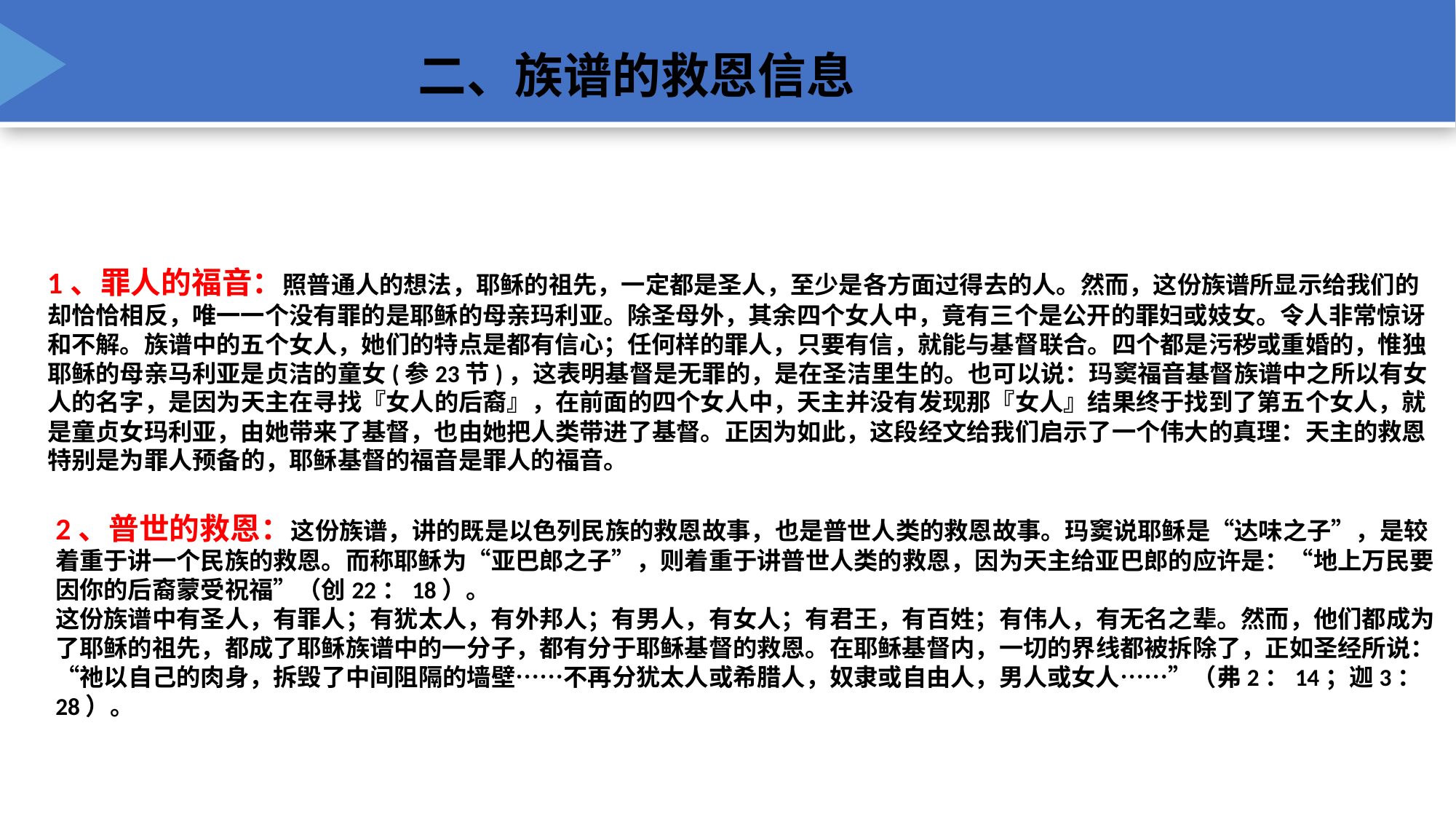

二、族谱的救恩信息
1、罪人的福音：照普通人的想法，耶稣的祖先，一定都是圣人，至少是各方面过得去的人。然而，这份族谱所显示给我们的却恰恰相反，唯一一个没有罪的是耶稣的母亲玛利亚。除圣母外，其余四个女人中，竟有三个是公开的罪妇或妓女。令人非常惊讶和不解。族谱中的五个女人，她们的特点是都有信心；任何样的罪人，只要有信，就能与基督联合。四个都是污秽或重婚的，惟独耶稣的母亲马利亚是贞洁的童女(参23节)，这表明基督是无罪的，是在圣洁里生的。也可以说：玛窦福音基督族谱中之所以有女人的名字，是因为天主在寻找『女人的后裔』，在前面的四个女人中，天主并没有发现那『女人』结果终于找到了第五个女人，就是童贞女玛利亚，由她带来了基督，也由她把人类带进了基督。正因为如此，这段经文给我们启示了一个伟大的真理：天主的救恩特别是为罪人预备的，耶稣基督的福音是罪人的福音。
2、普世的救恩：
2、普世的救恩：这份族谱，讲的既是以色列民族的救恩故事，也是普世人类的救恩故事。玛窦说耶稣是“达味之子”，是较着重于讲一个民族的救恩。而称耶稣为“亚巴郎之子”，则着重于讲普世人类的救恩，因为天主给亚巴郎的应许是：“地上万民要因你的后裔蒙受祝福”（创22：18）。这份族谱中有圣人，有罪人；有犹太人，有外邦人；有男人，有女人；有君王，有百姓；有伟人，有无名之辈。然而，他们都成为了耶稣的祖先，都成了耶稣族谱中的一分子，都有分于耶稣基督的救恩。在耶稣基督内，一切的界线都被拆除了，正如圣经所说：“祂以自己的肉身，拆毁了中间阻隔的墙壁……不再分犹太人或希腊人，奴隶或自由人，男人或女人……”（弗2：14；迦3：28）。